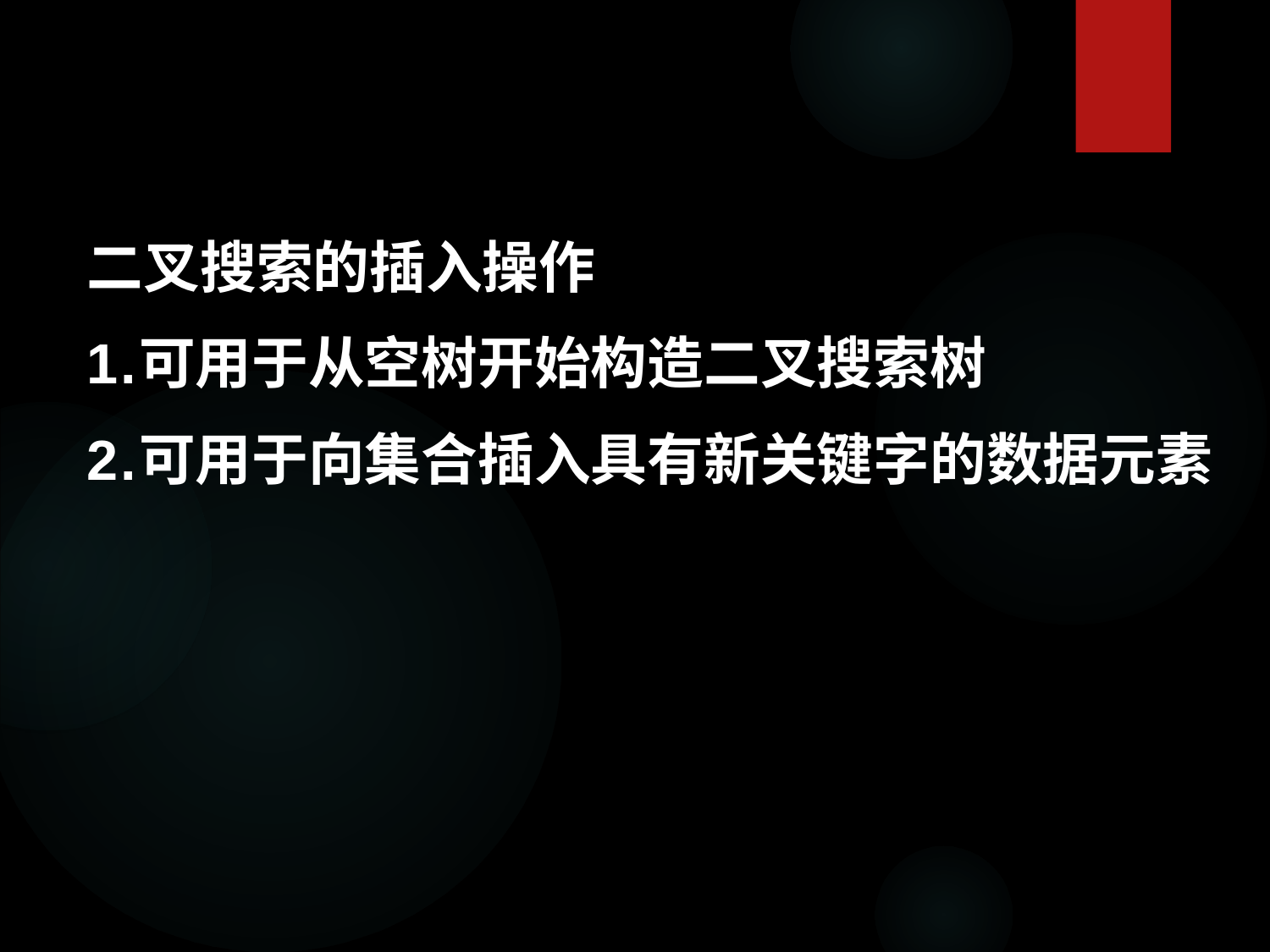

二叉搜索的插入操作
可用于从空树开始构造二叉搜索树
可用于向集合插入具有新关键字的数据元素